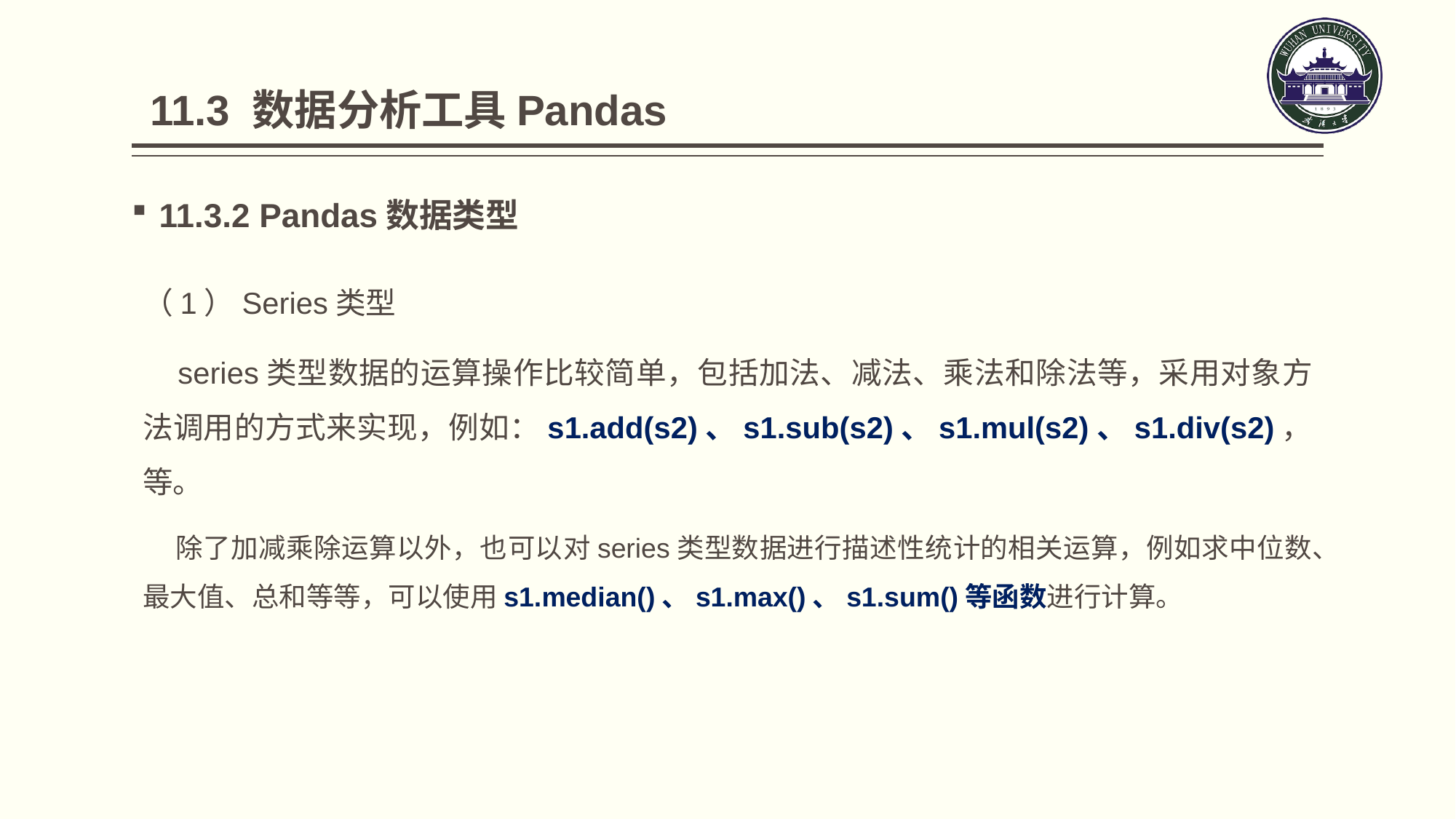

11.3 数据分析工具Pandas
11.3.2 Pandas数据类型

（1）Series类型
    series类型数据的运算操作比较简单，包括加法、减法、乘法和除法等，采用对象方法调用的方式来实现，例如：s1.add(s2)、s1.sub(s2)、s1.mul(s2)、s1.div(s2)，等。
    除了加减乘除运算以外，也可以对series类型数据进行描述性统计的相关运算，例如求中位数、最大值、总和等等，可以使用s1.median()、s1.max()、s1.sum()等函数进行计算。